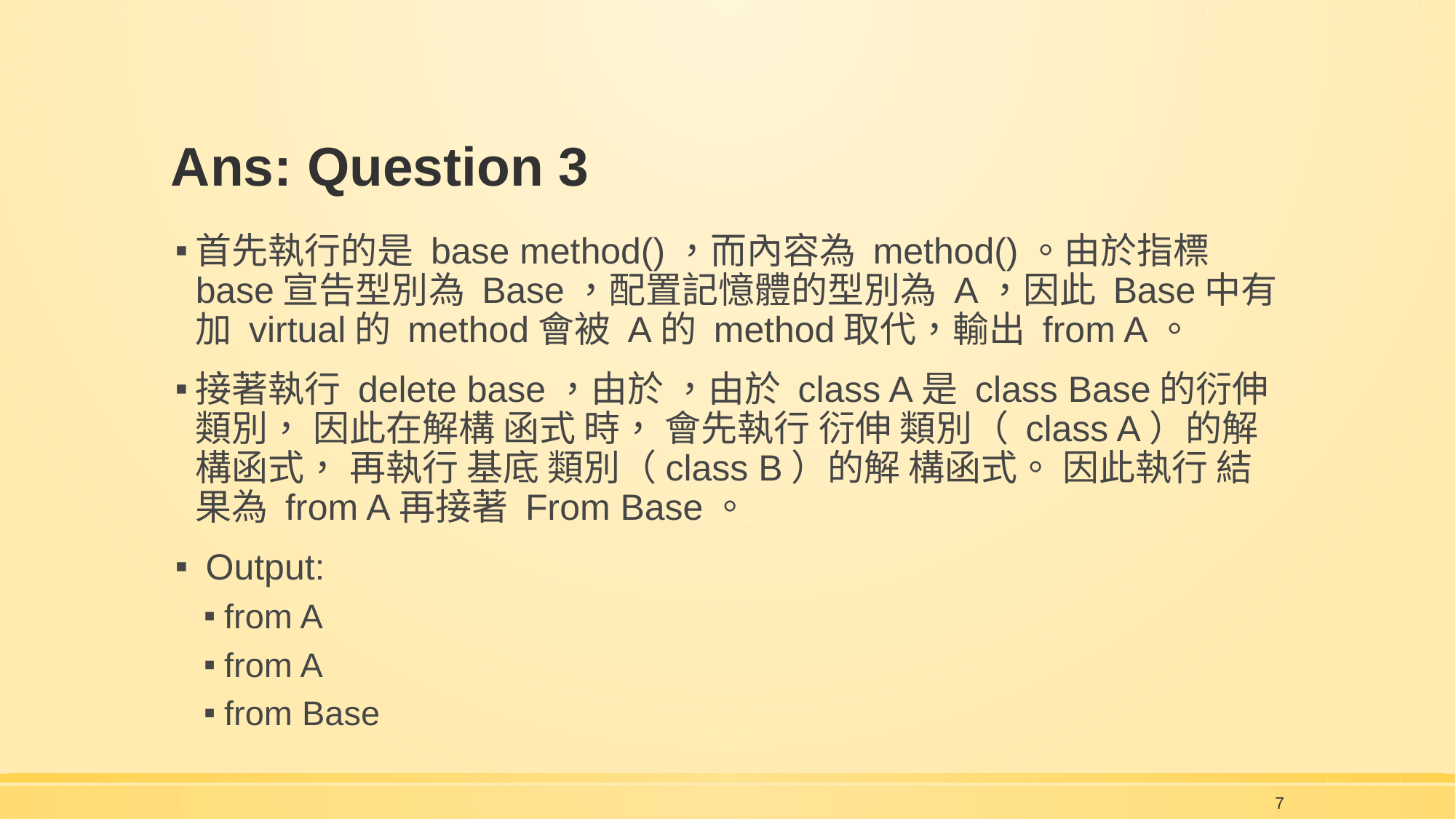

# Ans: Question 3
首先執行的是 base method()，而內容為 method()。由於指標 base宣告型別為 Base，配置記憶體的型別為 A，因此 Base中有加 virtual的 method會被 A的 method取代，輸出 from A。
接著執行 delete base，由於 ，由於 class A是 class Base的衍伸 類別， 因此在解構 函式 時， 會先執行 衍伸 類別（ class A）的解構函式， 再執行 基底 類別（class B）的解 構函式。 因此執行 結果為 from A再接著 From Base。
 Output:
from A
from A
from Base
7